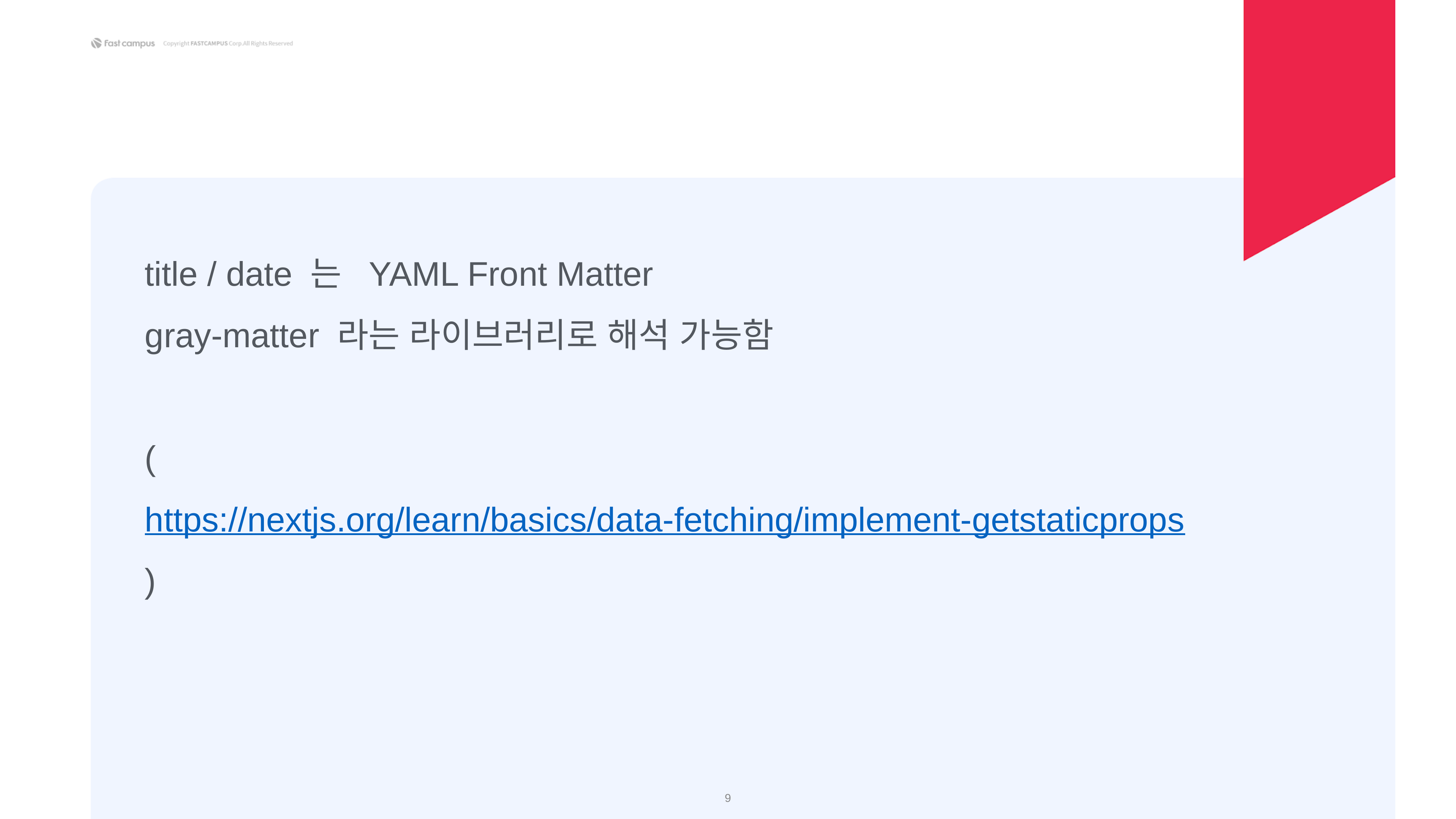

title / date 는  YAML Front Matter
gray-matter 라는 라이브러리로 해석 가능함

(https://nextjs.org/learn/basics/data-fetching/implement-getstaticprops)

9